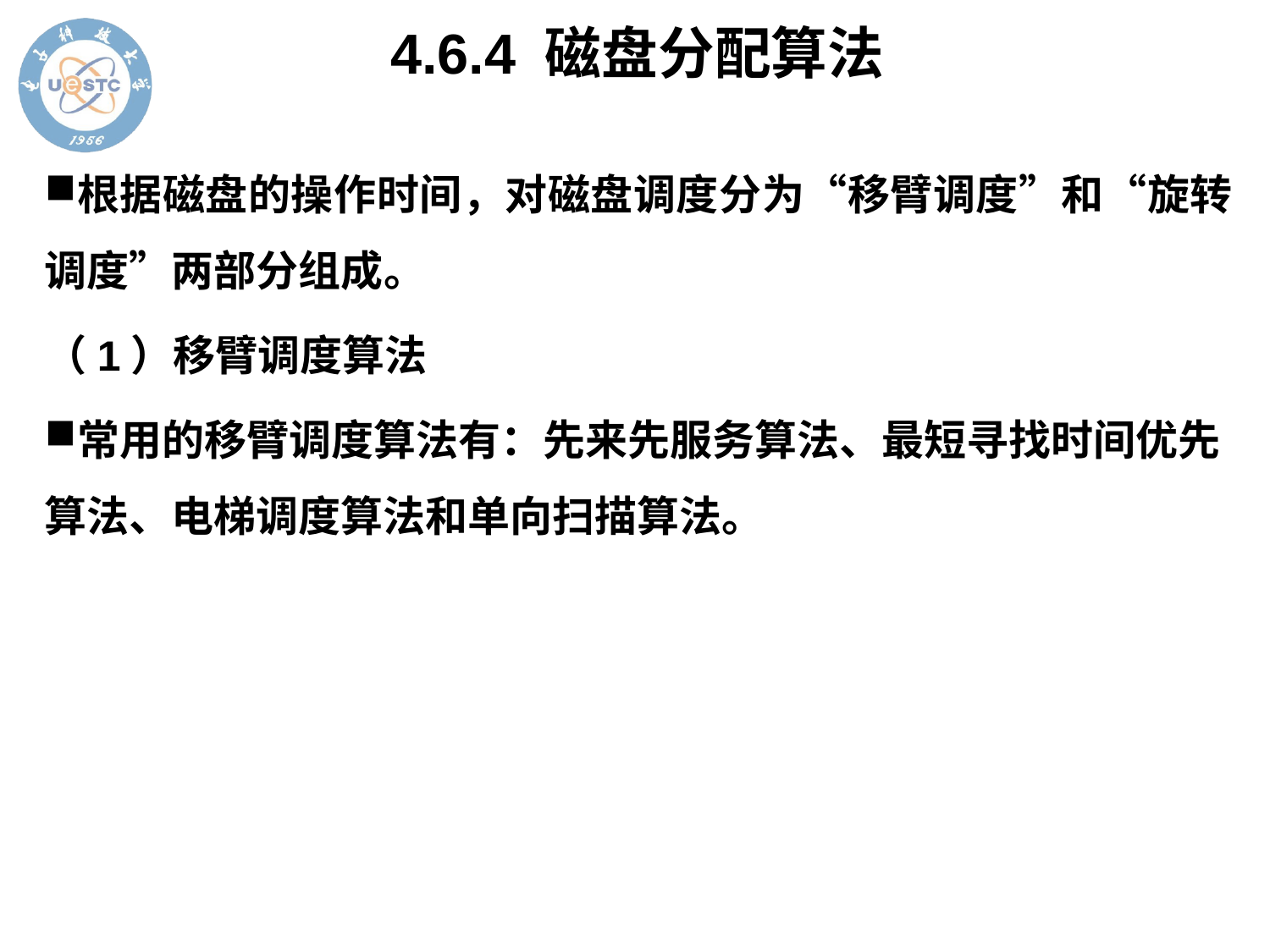

# 4.6.4 磁盘分配算法
根据磁盘的操作时间，对磁盘调度分为“移臂调度”和“旋转调度”两部分组成。
（1）移臂调度算法
常用的移臂调度算法有：先来先服务算法、最短寻找时间优先算法、电梯调度算法和单向扫描算法。